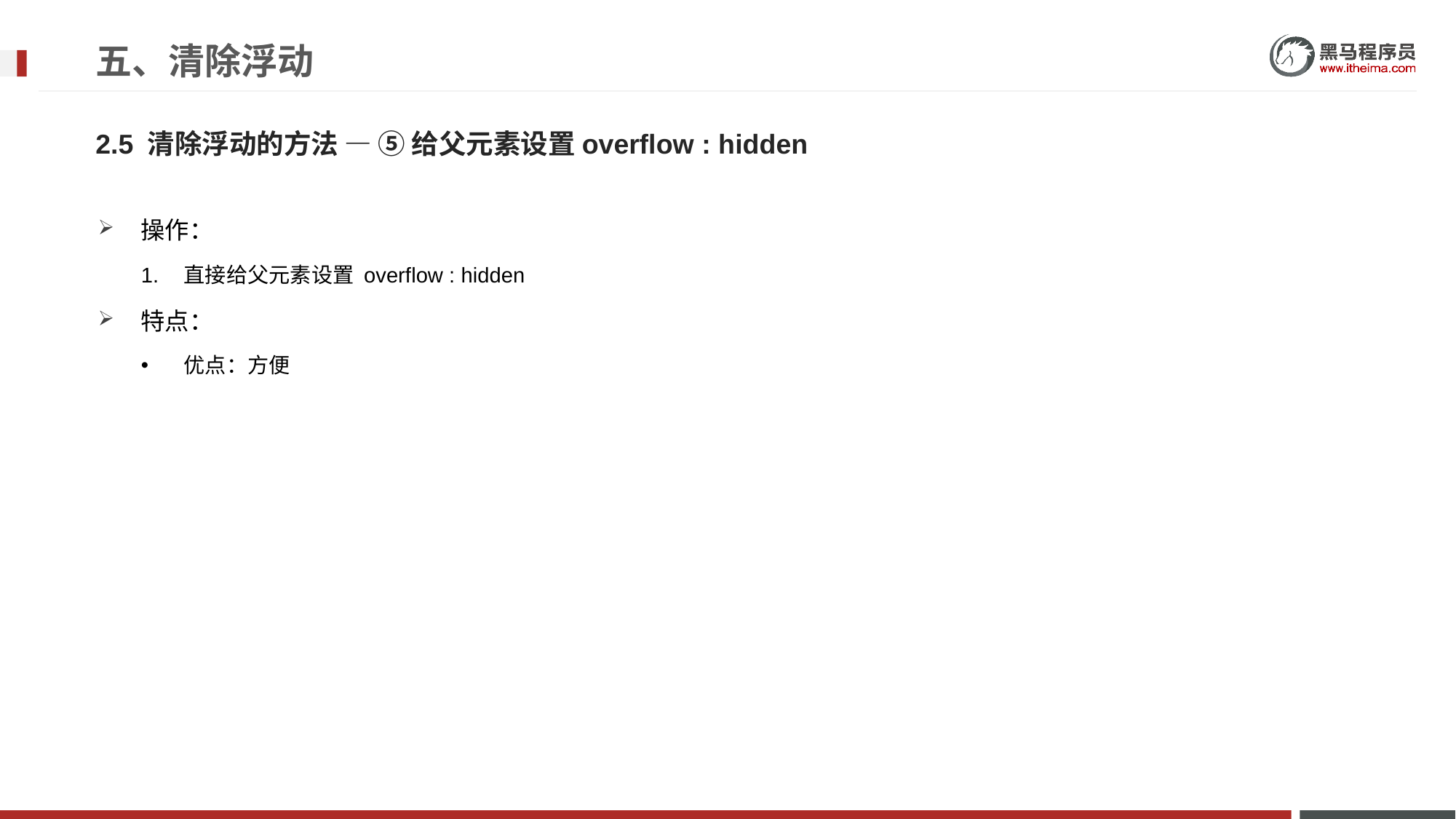

# 五、清除浮动
2.5 清除浮动的方法 — ⑤ 给父元素设置overflow : hidden
操作：
直接给父元素设置 overflow : hidden
特点：
优点：方便